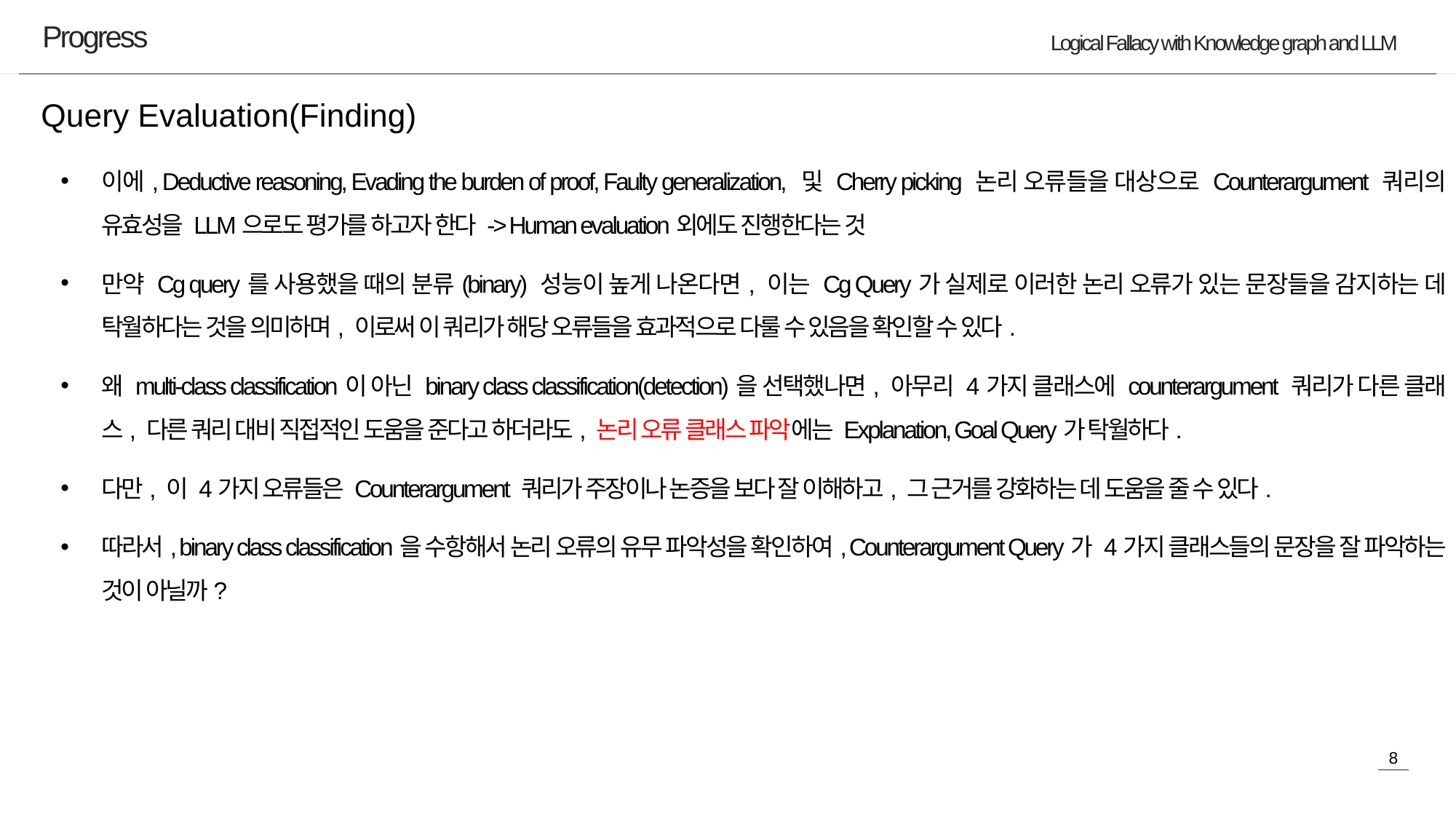

Progress
Query Evaluation(Finding)
이에, Deductive reasoning, Evading the burden of proof, Faulty generalization, 및 Cherry picking 논리 오류들을 대상으로 Counterargument 쿼리의 유효성을 LLM으로도 평가를 하고자 한다 -> Human evaluation외에도 진행한다는 것
만약 Cg query를 사용했을 때의 분류(binary) 성능이 높게 나온다면, 이는 Cg Query가 실제로 이러한 논리 오류가 있는 문장들을 감지하는 데 탁월하다는 것을 의미하며, 이로써 이 쿼리가 해당 오류들을 효과적으로 다룰 수 있음을 확인할 수 있다.
왜 multi-class classification이 아닌 binary class classification(detection)을 선택했나면, 아무리 4가지 클래스에 counterargument 쿼리가 다른 클래스, 다른 쿼리 대비 직접적인 도움을 준다고 하더라도, 논리 오류 클래스 파악에는 Explanation, Goal Query가 탁월하다.
다만, 이 4가지 오류들은 Counterargument 쿼리가 주장이나 논증을 보다 잘 이해하고, 그 근거를 강화하는 데 도움을 줄 수 있다.
따라서, binary class classification을 수항해서 논리 오류의 유무 파악성을 확인하여, Counterargument Query가 4가지 클래스들의 문장을 잘 파악하는 것이 아닐까?